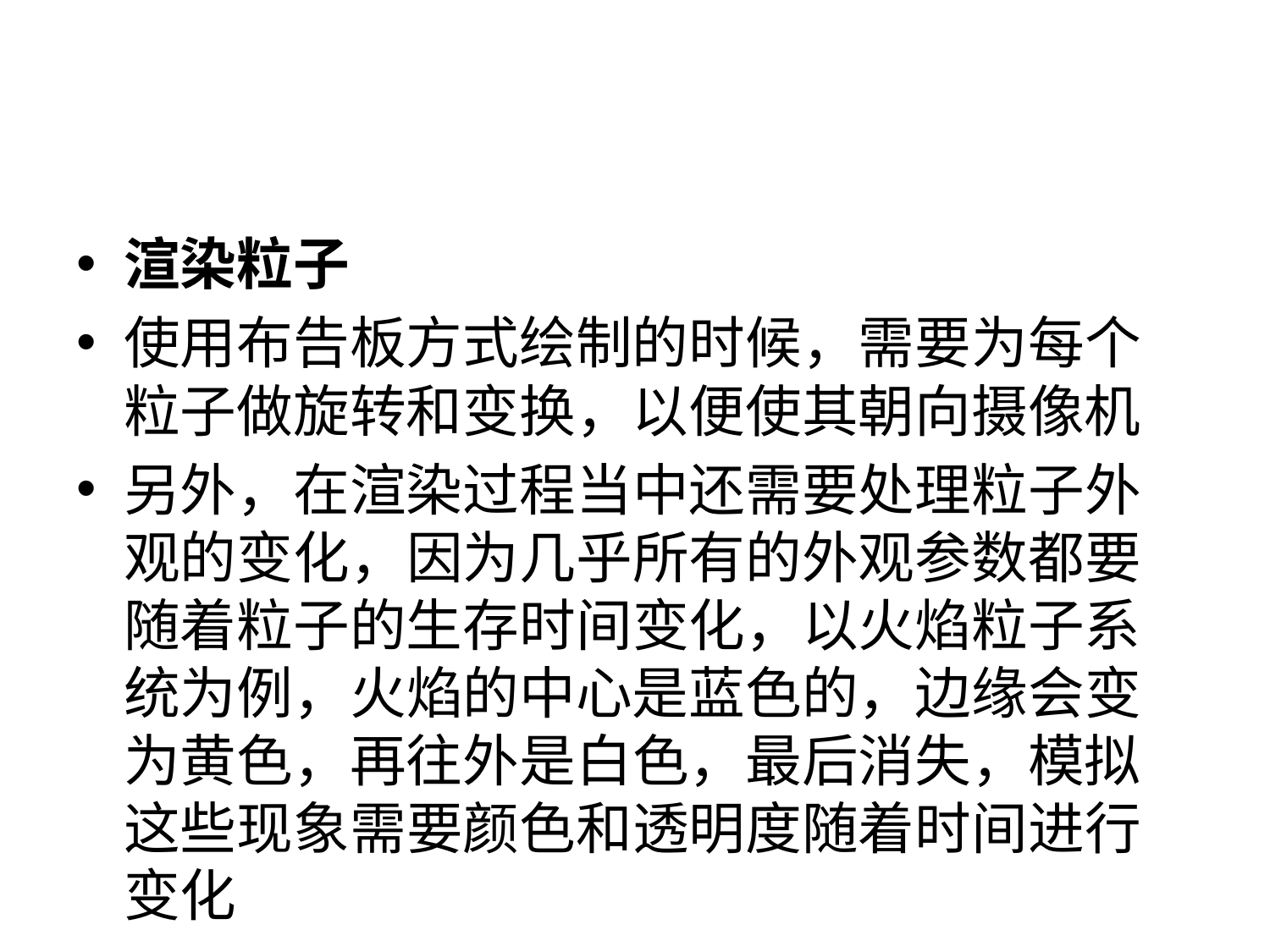

#
渲染粒子
使用布告板方式绘制的时候，需要为每个粒子做旋转和变换，以便使其朝向摄像机
另外，在渲染过程当中还需要处理粒子外观的变化，因为几乎所有的外观参数都要随着粒子的生存时间变化，以火焰粒子系统为例，火焰的中心是蓝色的，边缘会变为黄色，再往外是白色，最后消失，模拟这些现象需要颜色和透明度随着时间进行变化